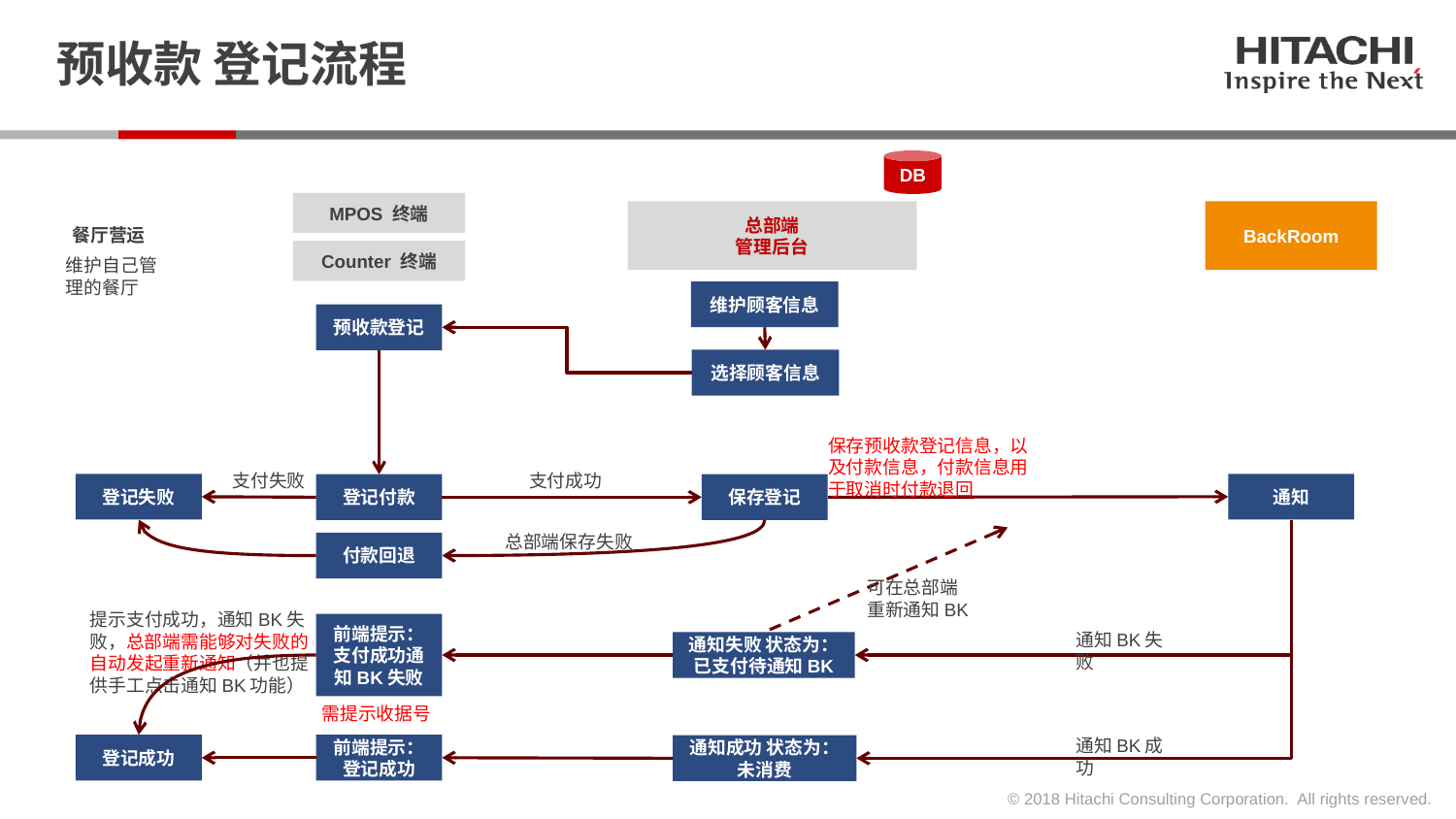

# 预收款 登记流程
DB
MPOS 终端
总部端
管理后台
BackRoom
餐厅营运
Counter 终端
维护自己管理的餐厅
维护顾客信息
预收款登记
选择顾客信息
保存预收款登记信息，以及付款信息，付款信息用于取消时付款退回
支付失败
支付成功
登记失败
通知
登记付款
保存登记
总部端保存失败
付款回退
可在总部端
重新通知BK
提示支付成功，通知BK失败，总部端需能够对失败的自动发起重新通知（并也提供手工点击通知BK功能）
前端提示：
支付成功通知BK失败
通知BK失败
通知失败 状态为：
已支付待通知BK
需提示收据号
通知BK成功
登记成功
前端提示：
登记成功
通知成功 状态为：
未消费